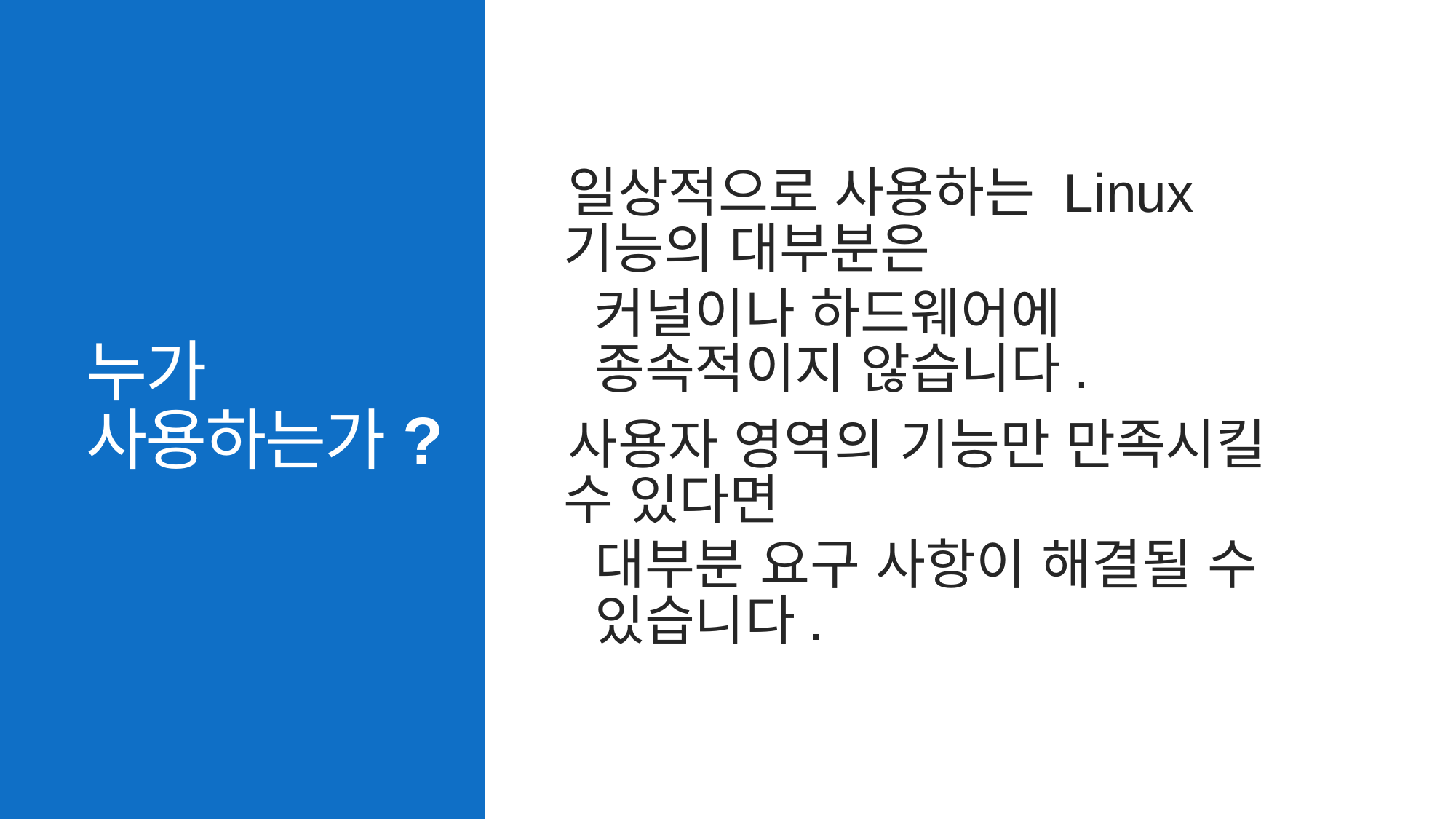

# 누가 사용하는가?
일상적으로 사용하는 Linux 기능의 대부분은
커널이나 하드웨어에 종속적이지 않습니다.
사용자 영역의 기능만 만족시킬 수 있다면
대부분 요구 사항이 해결될 수 있습니다.